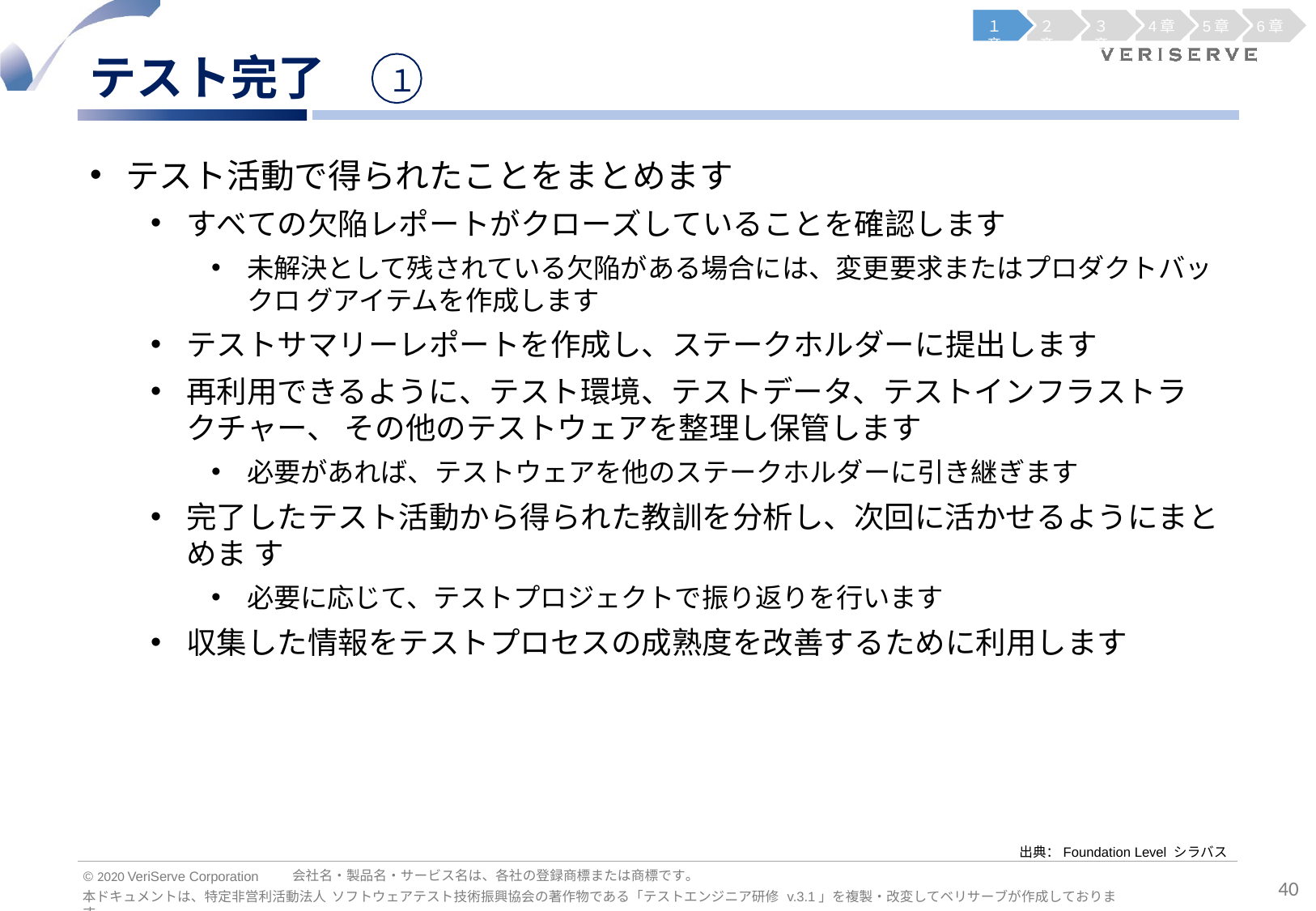

１章
２章
３章
4章
5章
6章
テスト完了

１
テスト活動で得られたことをまとめます
すべての欠陥レポートがクローズしていることを確認します
未解決として残されている欠陥がある場合には、変更要求またはプロダクトバックロ グアイテムを作成します
テストサマリーレポートを作成し、ステークホルダーに提出します
再利用できるように、テスト環境、テストデータ、テストインフラストラクチャー、 その他のテストウェアを整理し保管します
必要があれば、テストウェアを他のステークホルダーに引き継ぎます
完了したテスト活動から得られた教訓を分析し、次回に活かせるようにまとめま す
必要に応じて、テストプロジェクトで振り返りを行います
収集した情報をテストプロセスの成熟度を改善するために利用します
出典：Foundation Level シラバス
会社名・製品名・サービス名は、各社の登録商標または商標です。
© 2020 VeriServe Corporation
40
本ドキュメントは、特定非営利活動法人 ソフトウェアテスト技術振興協会の著作物である「テストエンジニア研修 v.3.1」を複製・改変してベリサーブが作成しております。